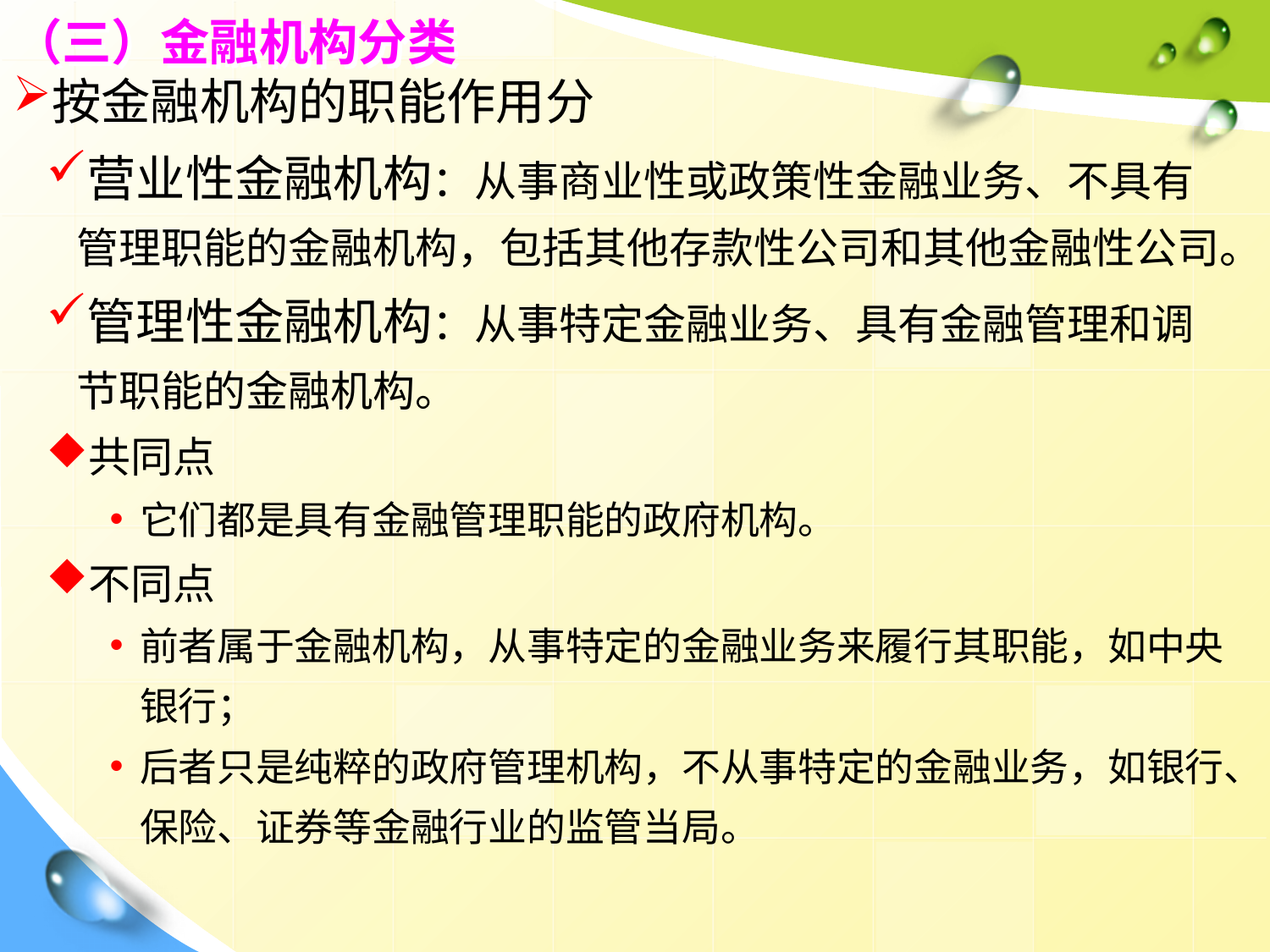

# （三）金融机构分类
按金融机构的职能作用分
营业性金融机构：从事商业性或政策性金融业务、不具有管理职能的金融机构，包括其他存款性公司和其他金融性公司。
管理性金融机构：从事特定金融业务、具有金融管理和调节职能的金融机构。
共同点
它们都是具有金融管理职能的政府机构。
不同点
前者属于金融机构，从事特定的金融业务来履行其职能，如中央银行；
后者只是纯粹的政府管理机构，不从事特定的金融业务，如银行、保险、证券等金融行业的监管当局。